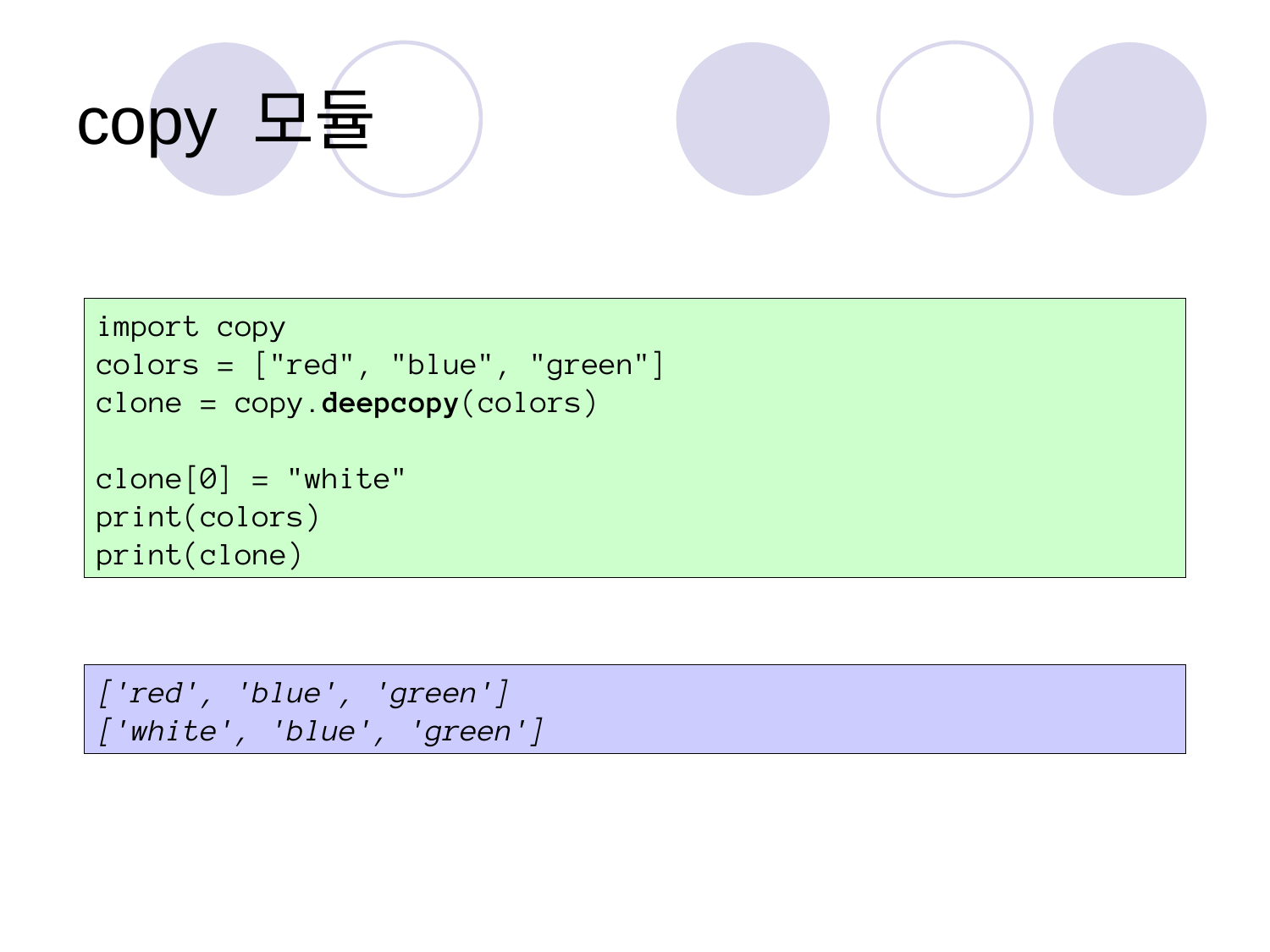

# copy 모듈
import copy
colors = ["red", "blue", "green"]
clone = copy.deepcopy(colors)

clone[0] = "white"
print(colors)
print(clone)
['red', 'blue', 'green']
['white', 'blue', 'green']